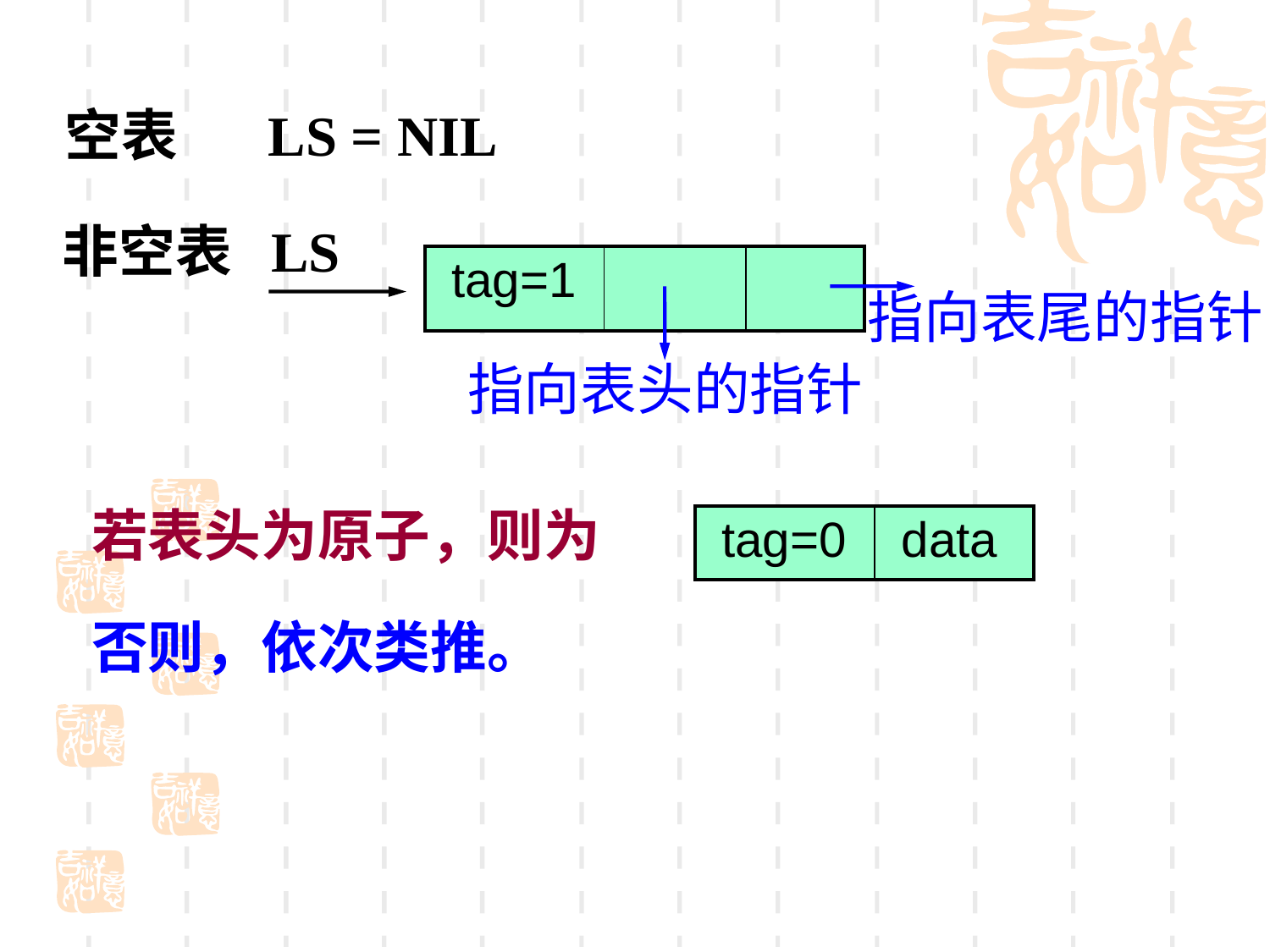

空表      LS = NIL
非空表  LS
| tag=1 |  |  |
| --- | --- | --- |
指向表尾的指针

指向表头的指针
若表头为原子，则为
| tag=0 | data |
| --- | --- |
否则，依次类推。